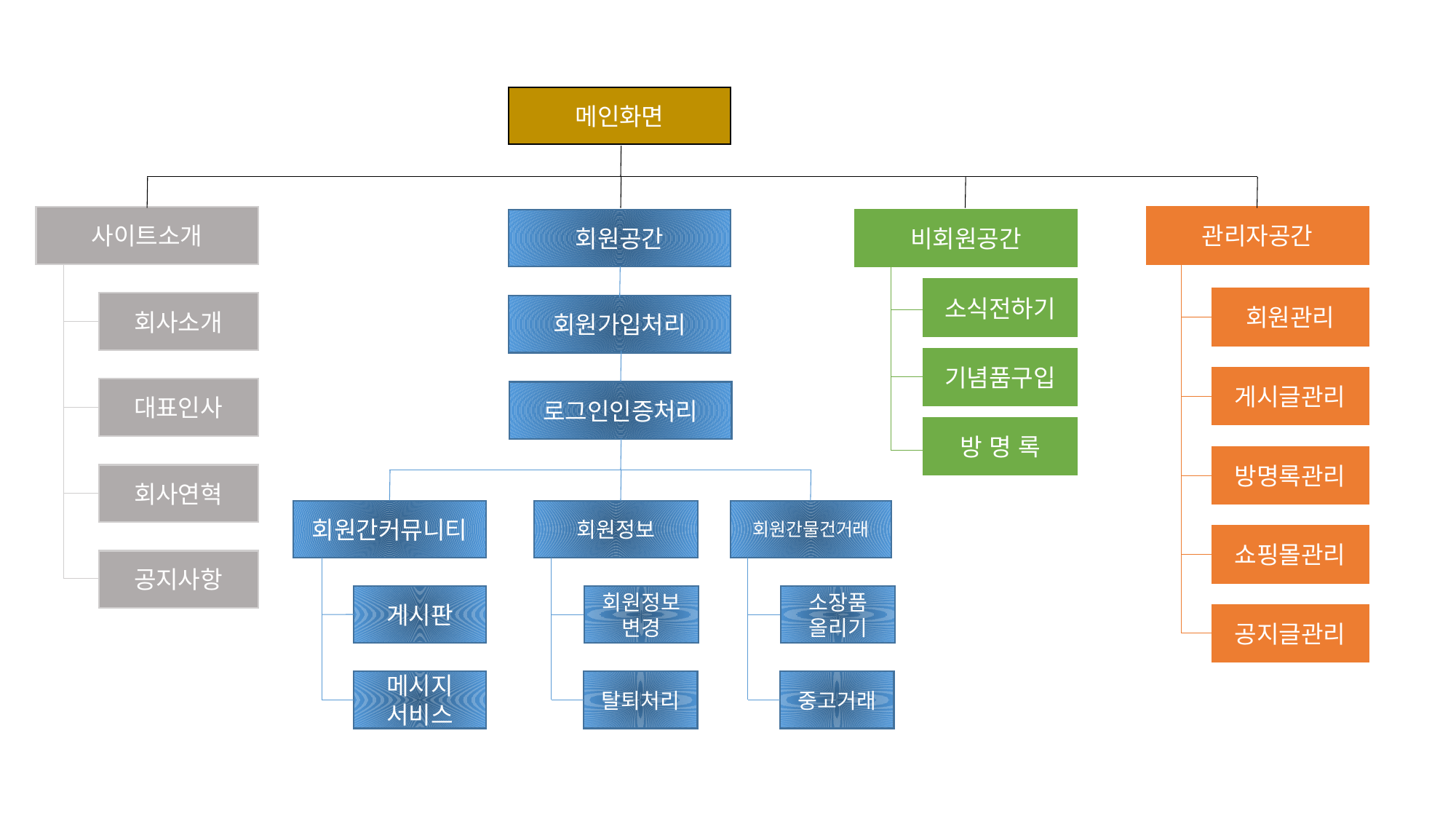

메인화면
사이트소개
회사소개
대표인사
회사연혁
공지사항
관리자공간
회원관리
게시글관리
방명록관리
쇼핑몰관리
공지글관리
회원공간
회원가입처리
로그인인증처리
회원간커뮤니티
회원정보
회원간물건거래
회원정보변경
소장품
올리기
게시판
탈퇴처리
중고거래
메시지
서비스
비회원공간
소식전하기
기념품구입
방 명 록